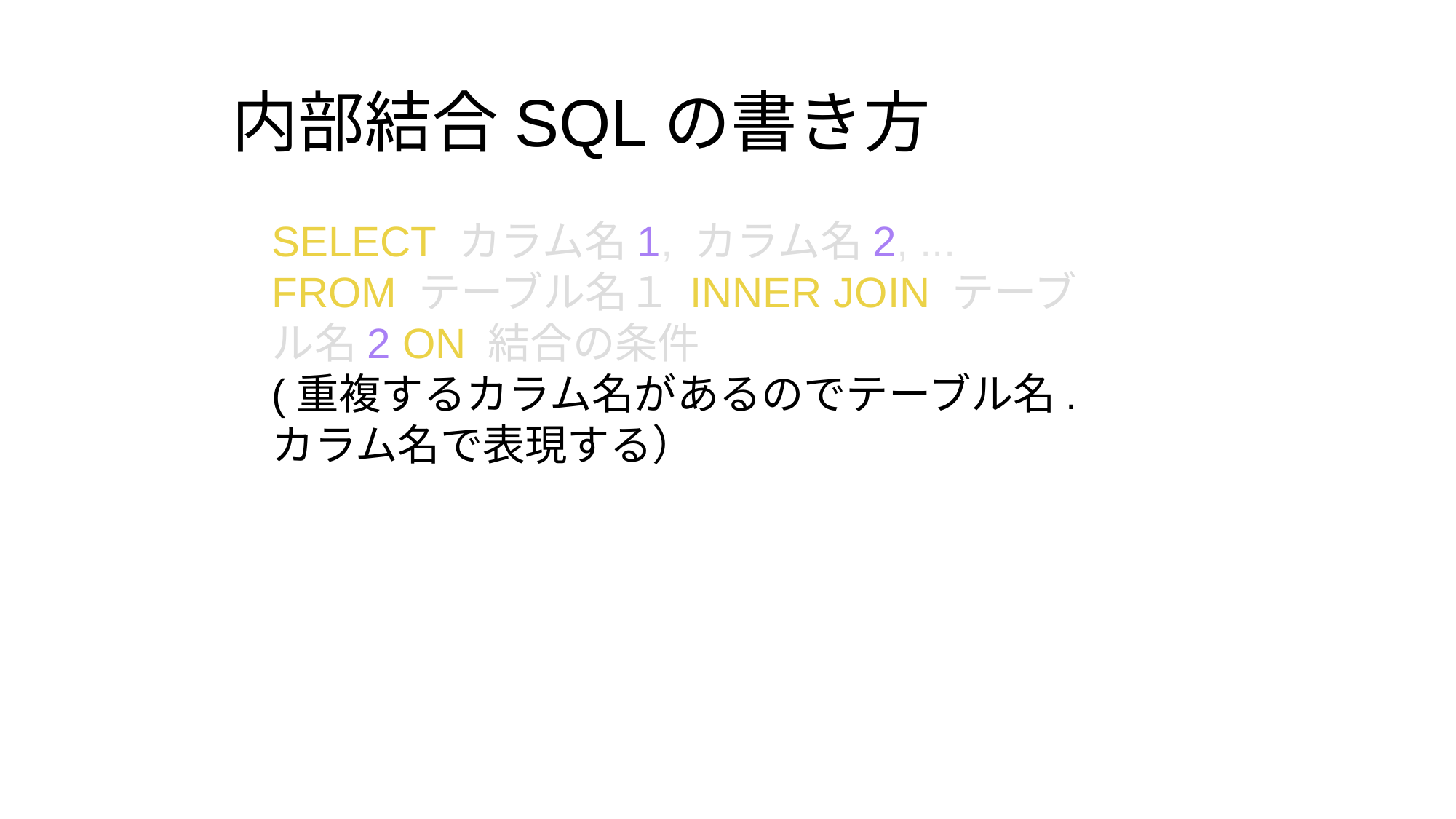

# 内部結合SQLの書き方
SELECT カラム名1, カラム名2, ...
FROM テーブル名１ INNER JOIN テーブル名2 ON 結合の条件
(重複するカラム名があるのでテーブル名.カラム名で表現する）